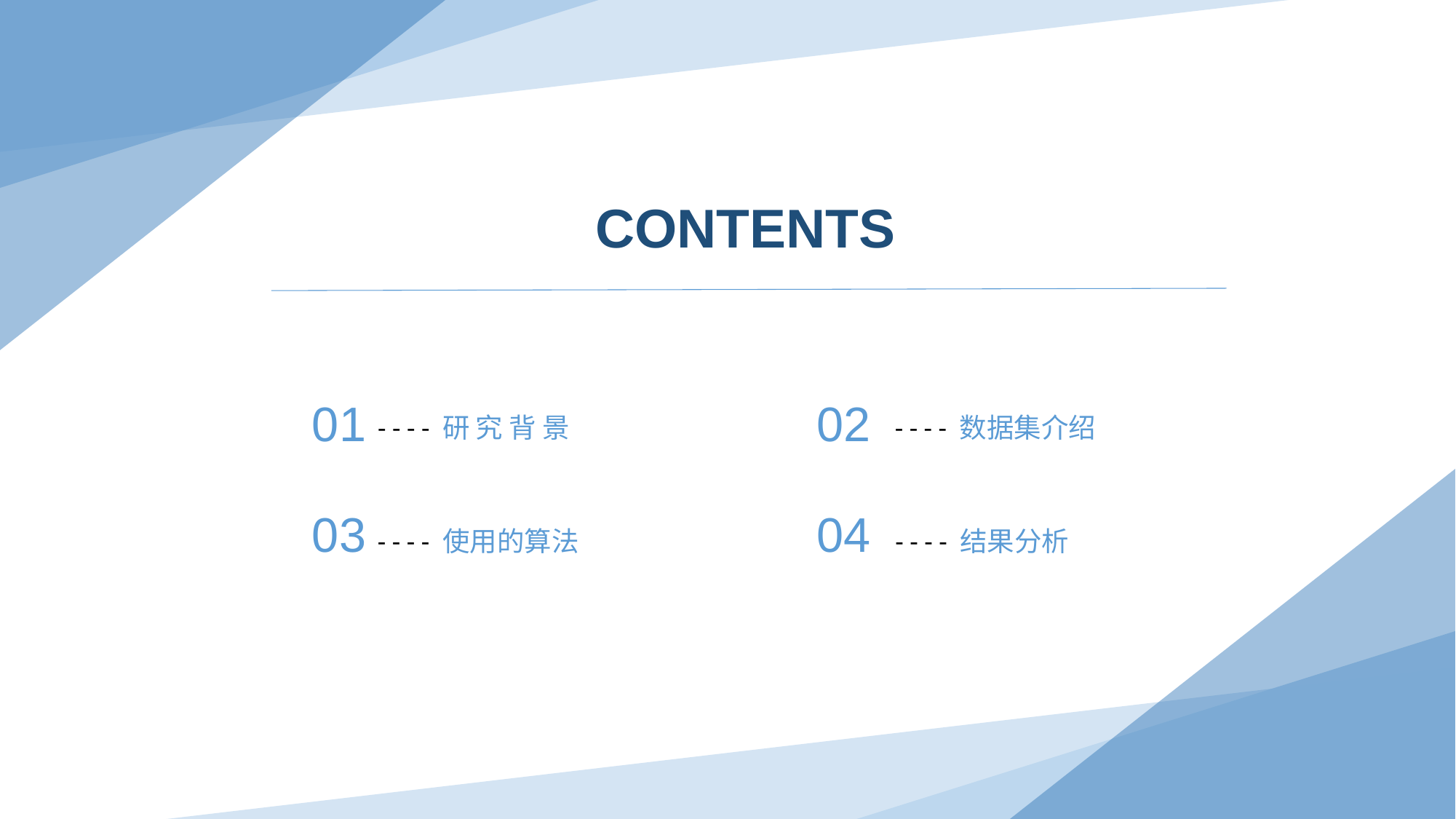

CONTENTS
01
02
- - - - 研 究 背 景
- - - - 数据集介绍

04
03
- - - - 结果分析
- - - - 使用的算法